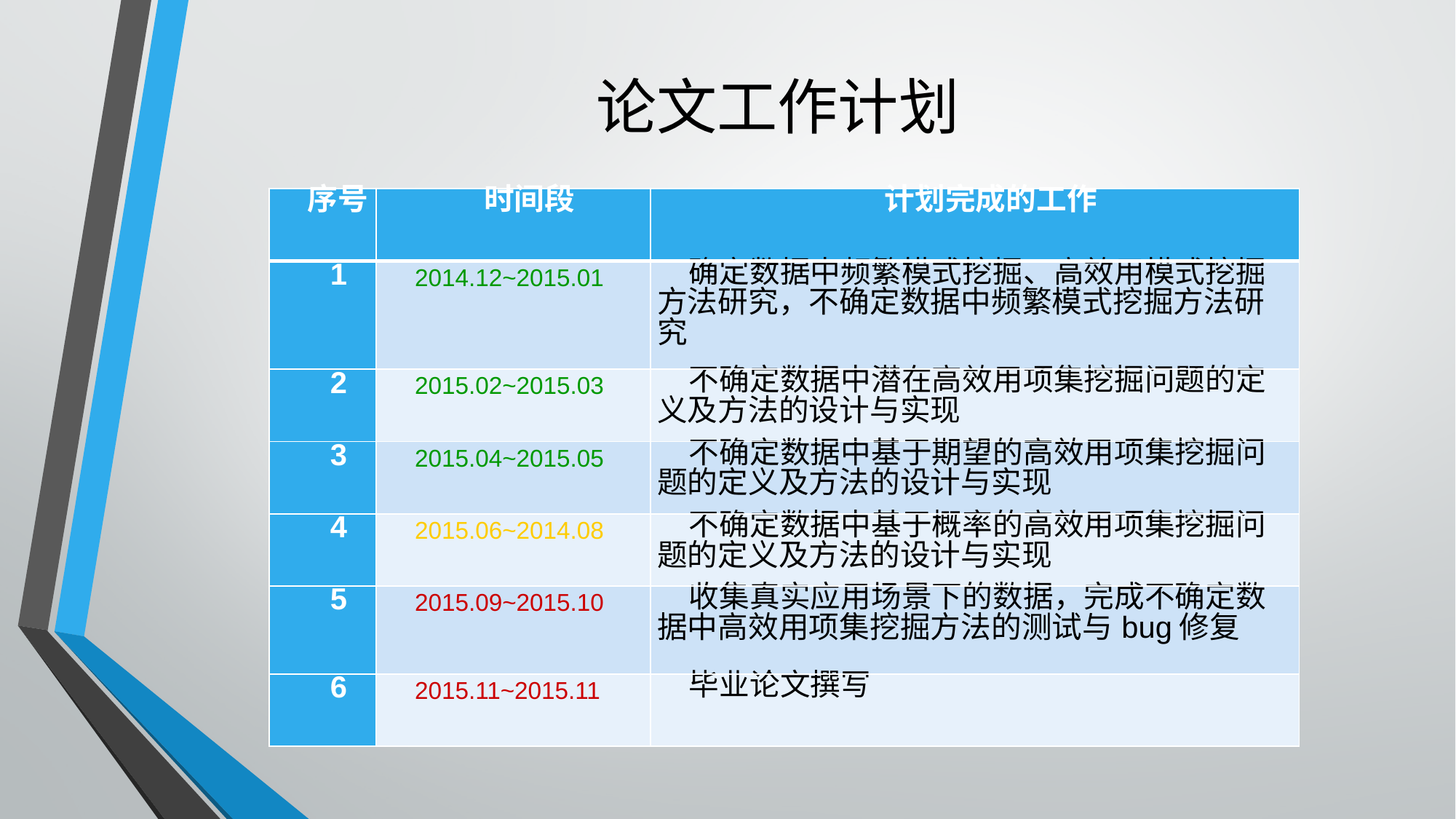

# 论文工作计划
| 序号 | 时间段 | 计划完成的工作 |
| --- | --- | --- |
| 1 | 2014.12~2015.01 | 确定数据中频繁模式挖掘、高效用模式挖掘方法研究，不确定数据中频繁模式挖掘方法研究 |
| 2 | 2015.02~2015.03 | 不确定数据中潜在高效用项集挖掘问题的定义及方法的设计与实现 |
| 3 | 2015.04~2015.05 | 不确定数据中基于期望的高效用项集挖掘问题的定义及方法的设计与实现 |
| 4 | 2015.06~2014.08 | 不确定数据中基于概率的高效用项集挖掘问题的定义及方法的设计与实现 |
| 5 | 2015.09~2015.10 | 收集真实应用场景下的数据，完成不确定数据中高效用项集挖掘方法的测试与bug修复 |
| 6 | 2015.11~2015.11 | 毕业论文撰写 |